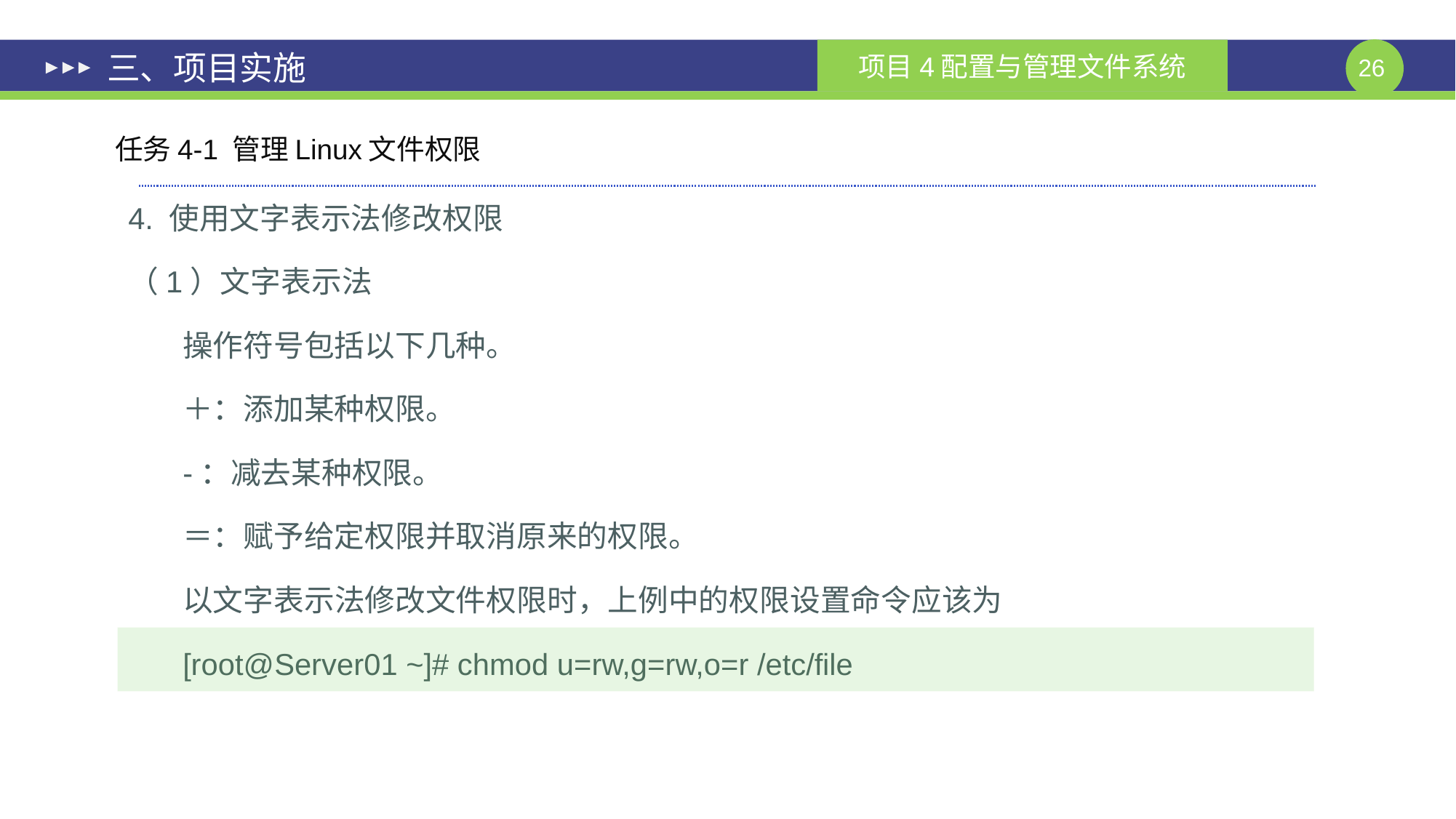

# 三、项目实施
任务4-1 管理Linux文件权限
4. 使用文字表示法修改权限
（1）文字表示法
操作符号包括以下几种。
＋：添加某种权限。
-：减去某种权限。
＝：赋予给定权限并取消原来的权限。
以文字表示法修改文件权限时，上例中的权限设置命令应该为
[root@Server01 ~]# chmod u=rw,g=rw,o=r /etc/file